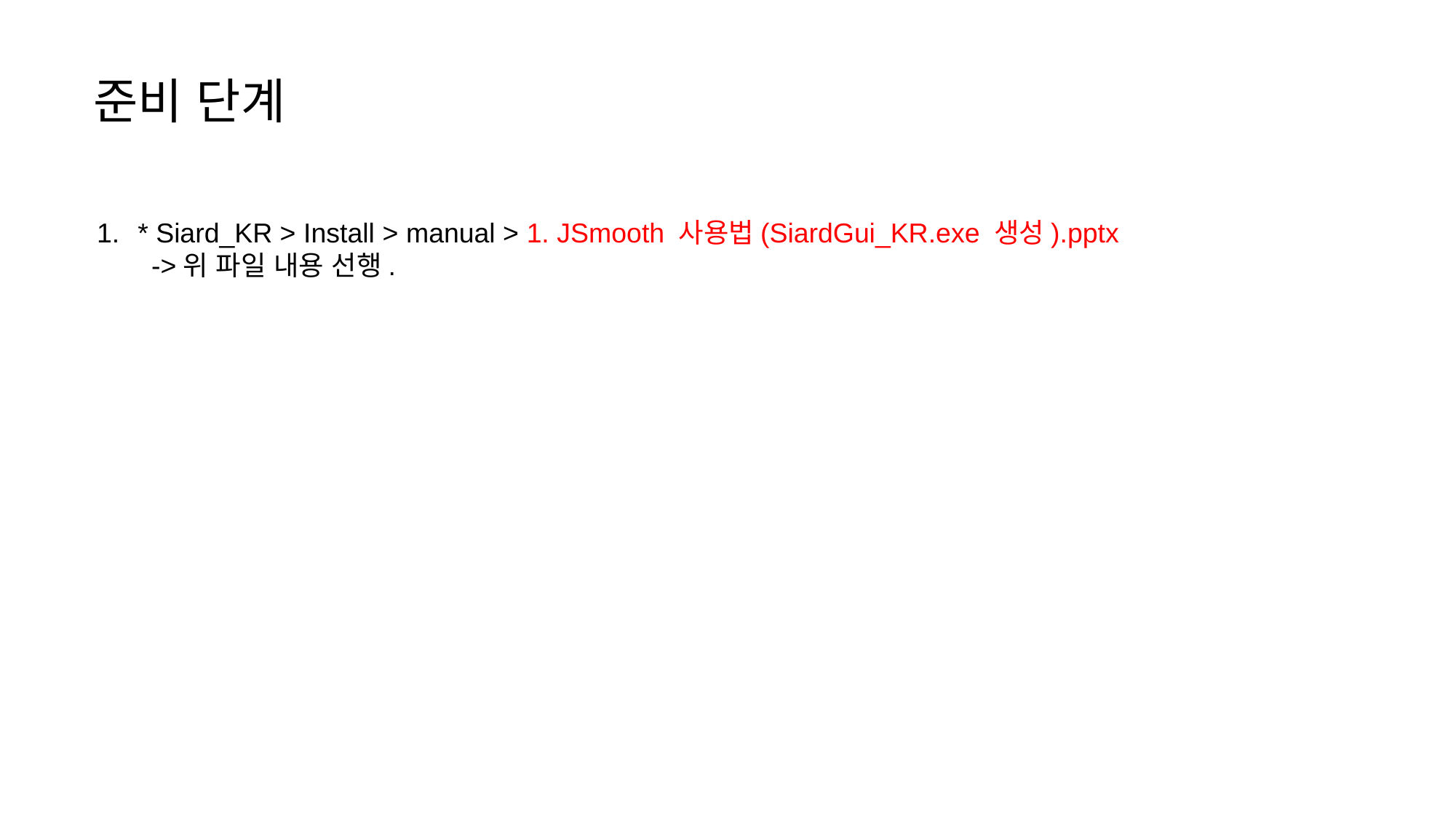

준비 단계
* Siard_KR > Install > manual > 1. JSmooth 사용법(SiardGui_KR.exe 생성).pptx
->위 파일 내용 선행.